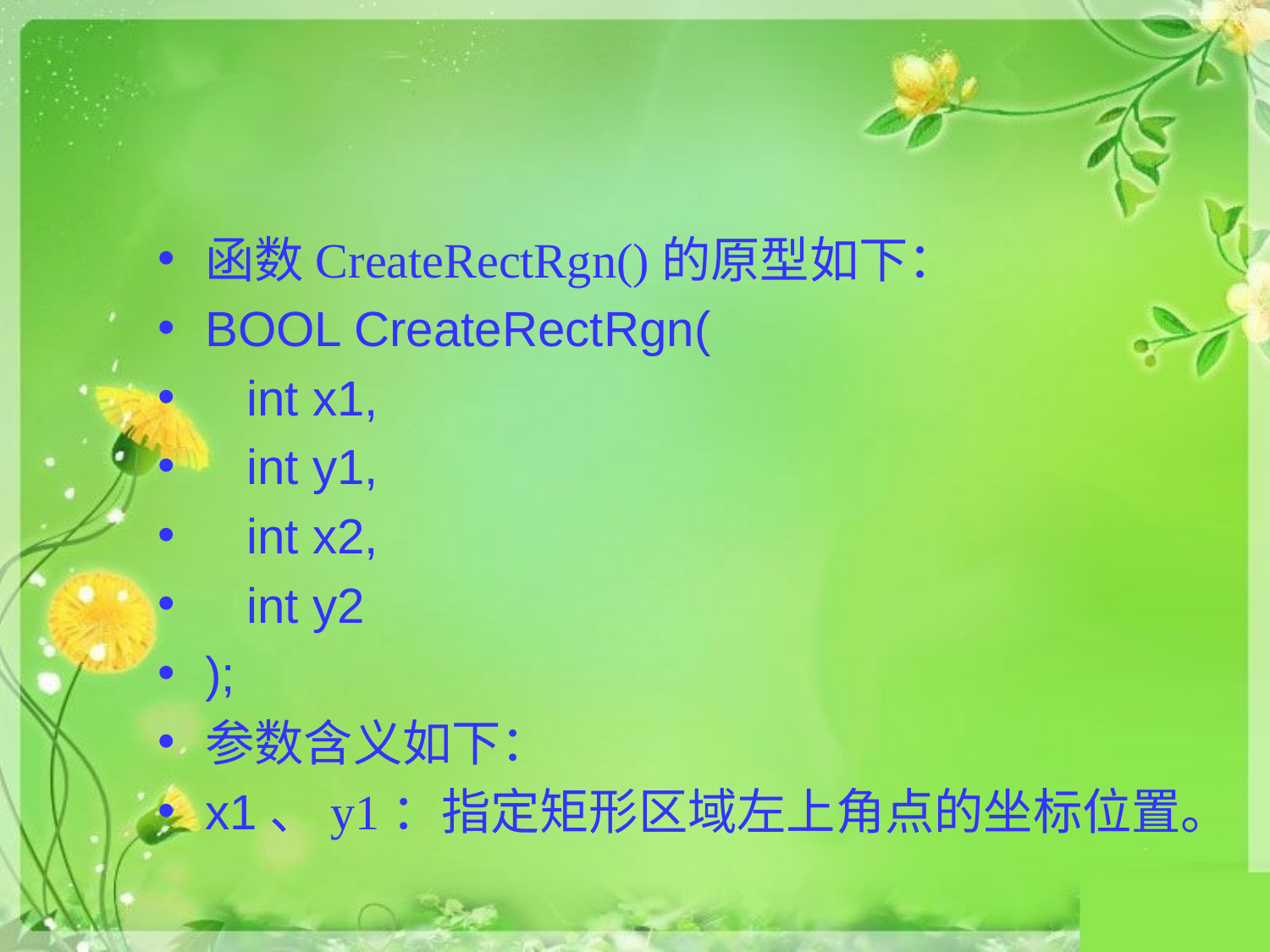

#
函数CreateRectRgn()的原型如下：
BOOL CreateRectRgn(
   int x1,
   int y1,
   int x2,
   int y2
);
参数含义如下：
x1、y1：指定矩形区域左上角点的坐标位置。